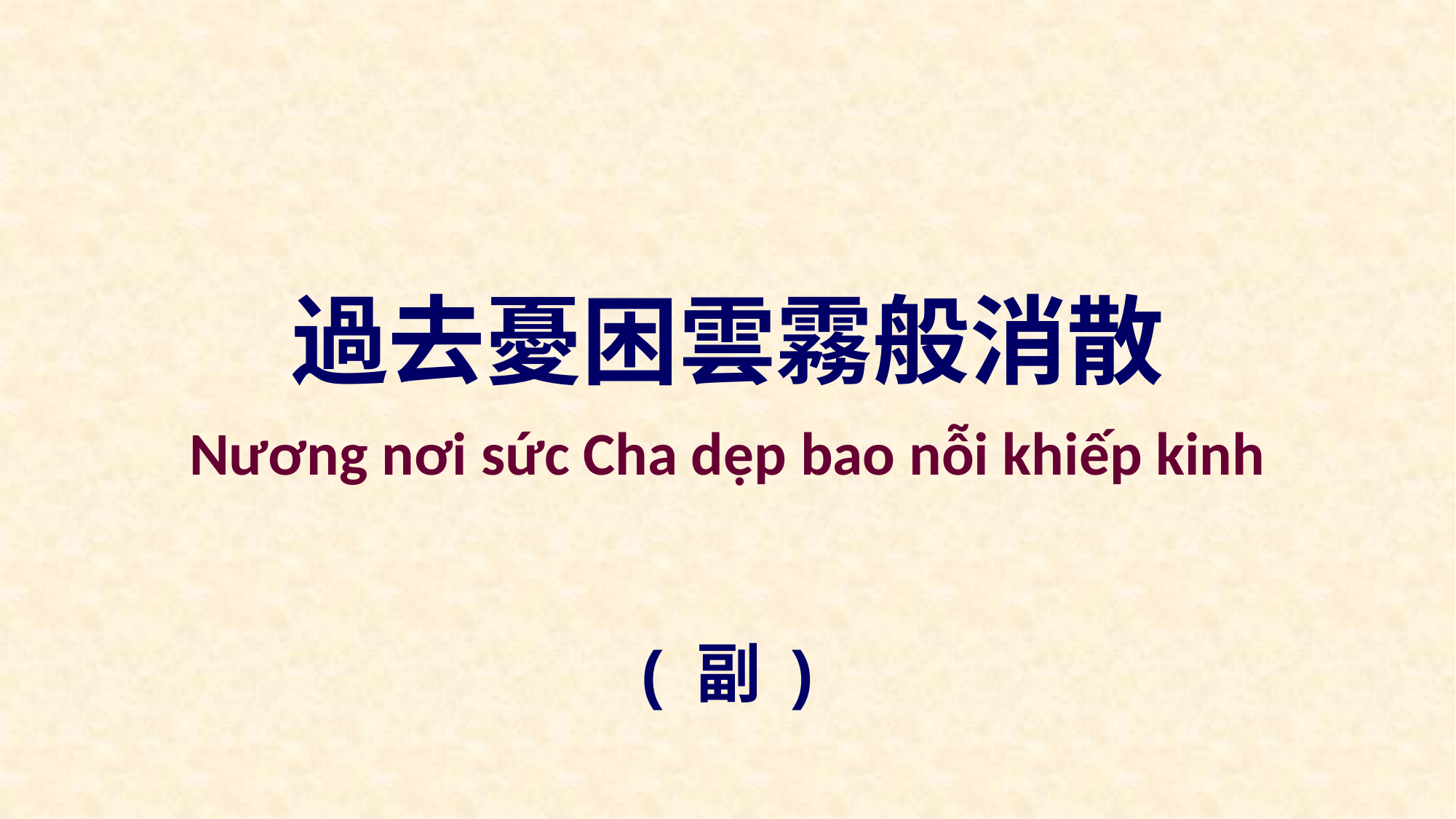

過去憂困雲霧般消散
Nương nơi sức Cha dẹp bao nỗi khiếp kinh
( 副 )